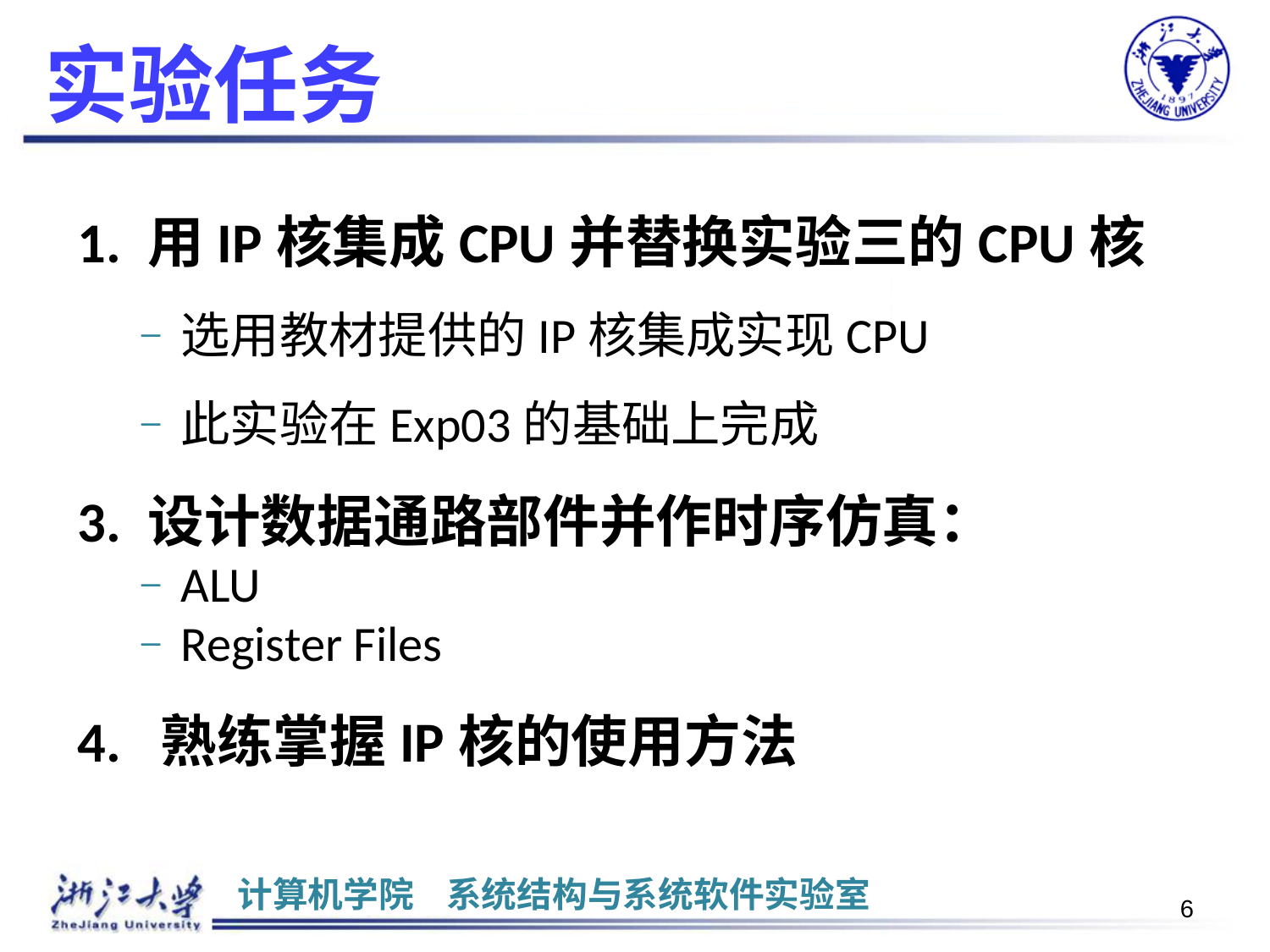

# 实验任务
1. 用IP核集成CPU并替换实验三的CPU核
选用教材提供的IP核集成实现CPU
此实验在Exp03的基础上完成
3. 设计数据通路部件并作时序仿真：
ALU
Register Files
4.  熟练掌握IP核的使用方法
6